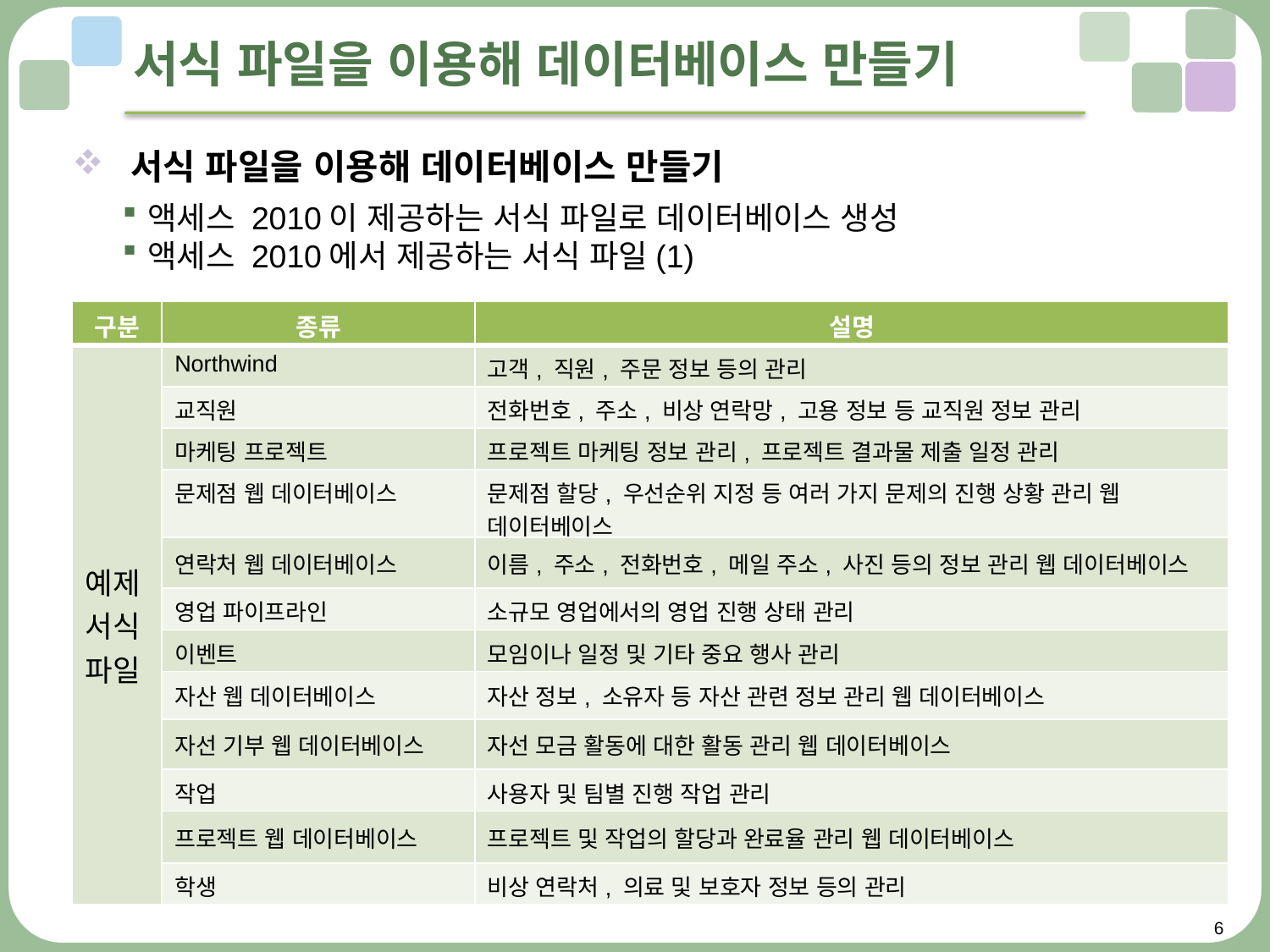

# 서식 파일을 이용해 데이터베이스 만들기
 서식 파일을 이용해 데이터베이스 만들기
액세스 2010이 제공하는 서식 파일로 데이터베이스 생성
액세스 2010에서 제공하는 서식 파일(1)

| 구분 | 종류 | 설명 |
| --- | --- | --- |
| 예제 서식 파일 | Northwind | 고객, 직원, 주문 정보 등의 관리 |
|  | 교직원 | 전화번호, 주소, 비상 연락망, 고용 정보 등 교직원 정보 관리 |
|  | 마케팅 프로젝트 | 프로젝트 마케팅 정보 관리, 프로젝트 결과물 제출 일정 관리 |
|  | 문제점 웹 데이터베이스 | 문제점 할당, 우선순위 지정 등 여러 가지 문제의 진행 상황 관리 웹 데이터베이스 |
|  | 연락처 웹 데이터베이스 | 이름, 주소, 전화번호, 메일 주소, 사진 등의 정보 관리 웹 데이터베이스 |
|  | 영업 파이프라인 | 소규모 영업에서의 영업 진행 상태 관리 |
|  | 이벤트 | 모임이나 일정 및 기타 중요 행사 관리 |
|  | 자산 웹 데이터베이스 | 자산 정보, 소유자 등 자산 관련 정보 관리 웹 데이터베이스 |
|  | 자선 기부 웹 데이터베이스 | 자선 모금 활동에 대한 활동 관리 웹 데이터베이스 |
|  | 작업 | 사용자 및 팀별 진행 작업 관리 |
|  | 프로젝트 웹 데이터베이스 | 프로젝트 및 작업의 할당과 완료율 관리 웹 데이터베이스 |
|  | 학생 | 비상 연락처, 의료 및 보호자 정보 등의 관리 |